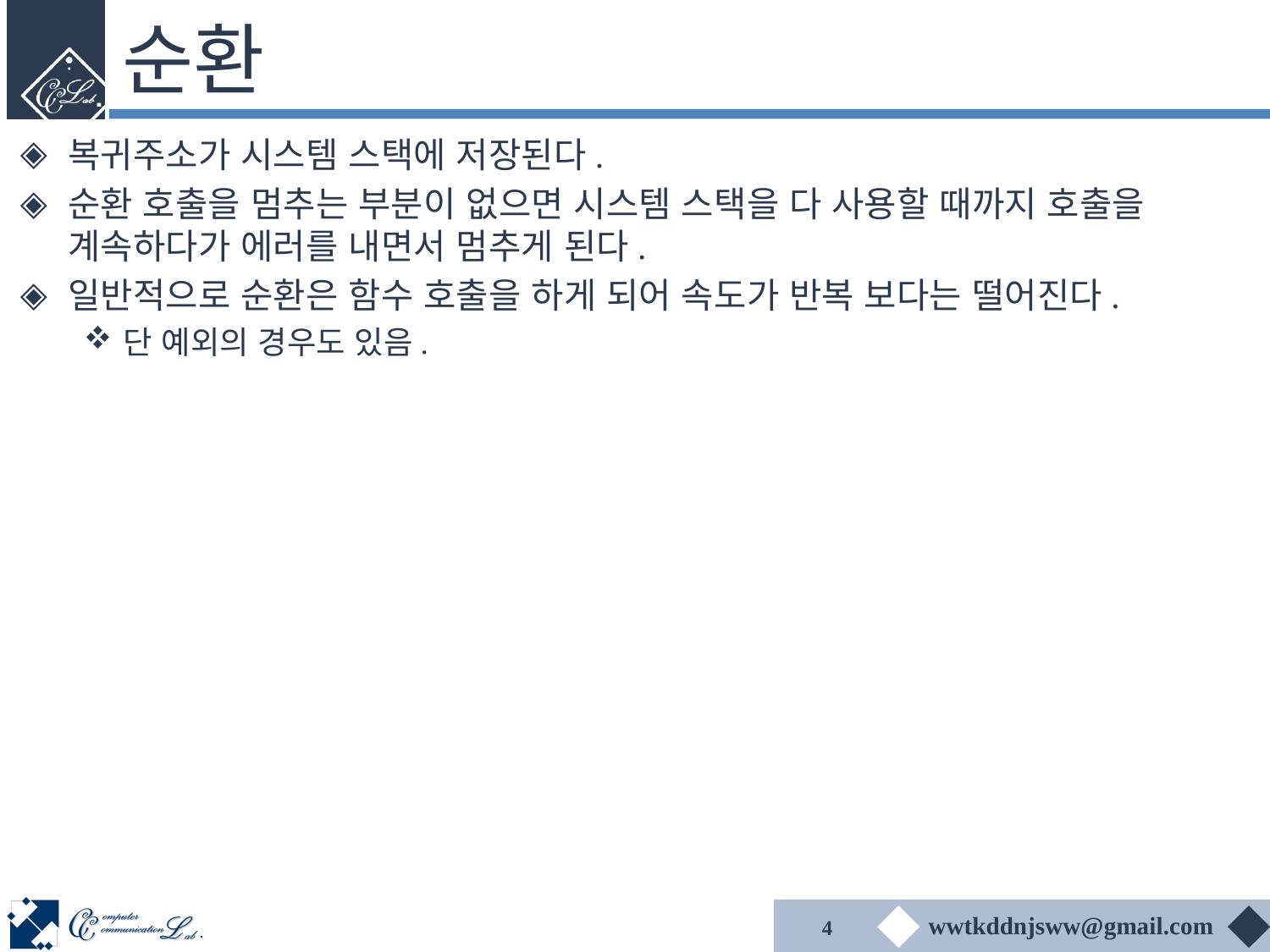

# 순환
복귀주소가 시스템 스택에 저장된다.
순환 호출을 멈추는 부분이 없으면 시스템 스택을 다 사용할 때까지 호출을 계속하다가 에러를 내면서 멈추게 된다.
일반적으로 순환은 함수 호출을 하게 되어 속도가 반복 보다는 떨어진다.
단 예외의 경우도 있음.